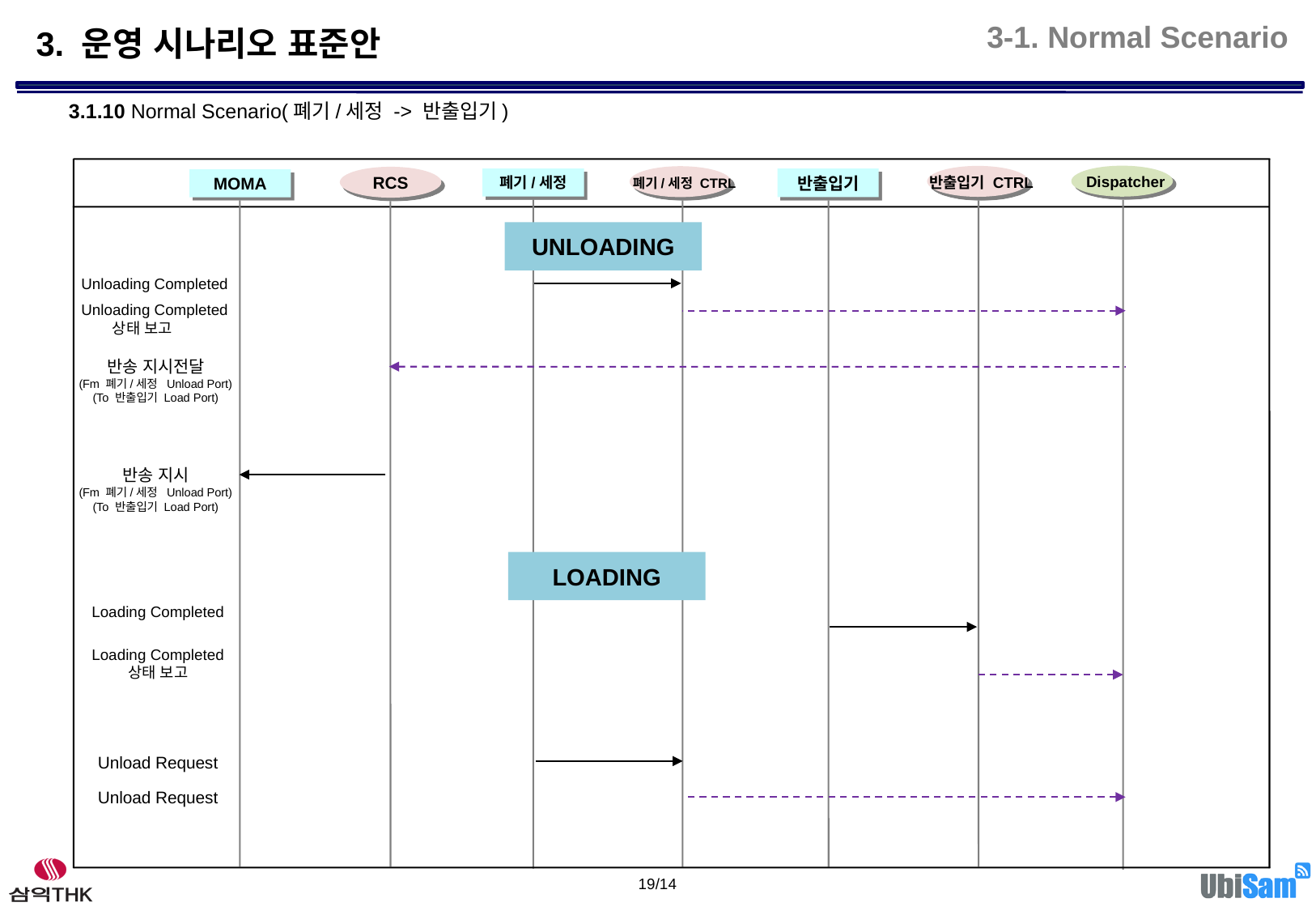

3-1. Normal Scenario
3. 운영 시나리오 표준안

3.1.10 Normal Scenario(폐기/세정 -> 반출입기)

Dispatcher

반출입기 CTRL

폐기/세정 CTRL
RCS
폐기/세정
반출입기
MOMA

UNLOADING
Unloading Completed
Unloading Completed
        상태 보고
반송 지시전달
(Fm 폐기/세정  Unload Port)
(To 반출입기 Load Port)
반송 지시
(Fm 폐기/세정  Unload Port)
(To 반출입기 Load Port)

LOADING
Loading Completed
Loading Completed
상태 보고
Unload Request
Unload Request